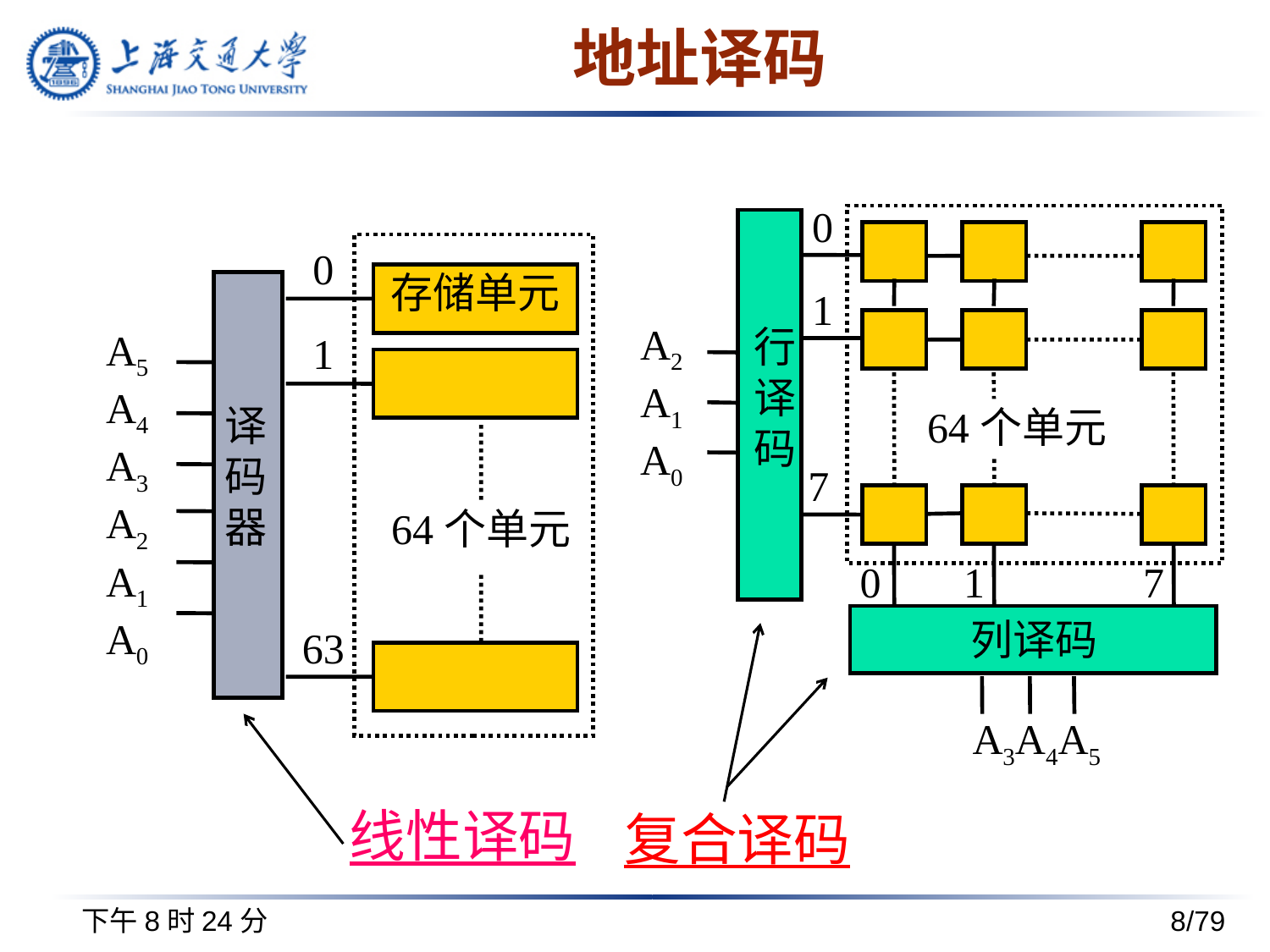

# 地址译码
0

0

存储单元

1

A2
A1
A0
行译码
A5
A4
A3
A2
A1
A0
1

译码器
64个单元

7
64个单元

0
1
7

列译码
63

A3A4A5

线性译码
复合译码
下午8时24分
8/79